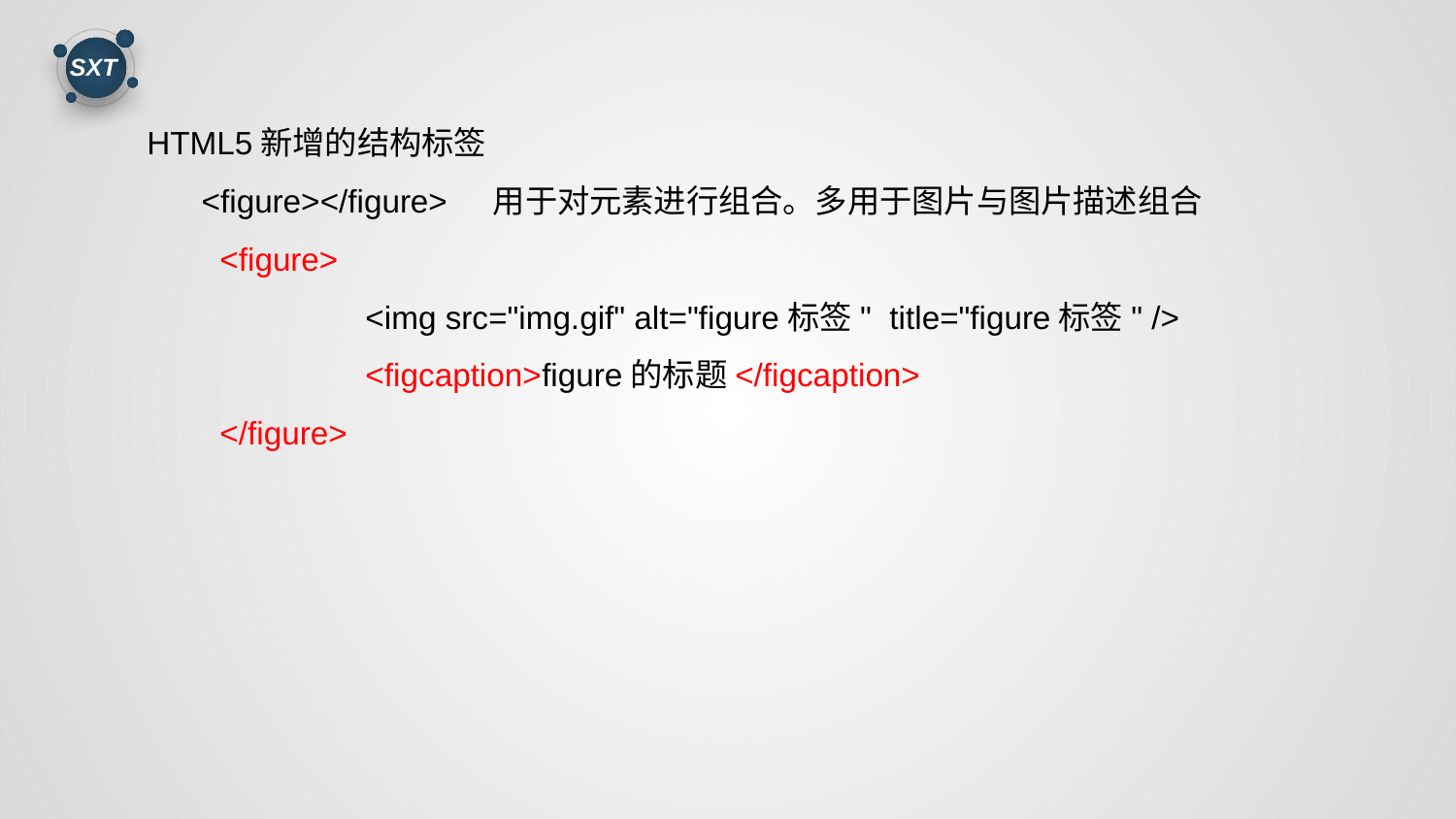

HTML5新增的结构标签
<figure></figure>	用于对元素进行组合。多用于图片与图片描述组合
<figure>
	<img src="img.gif" alt="figure标签"  title="figure标签" />
	<figcaption>figure的标题</figcaption>
</figure>